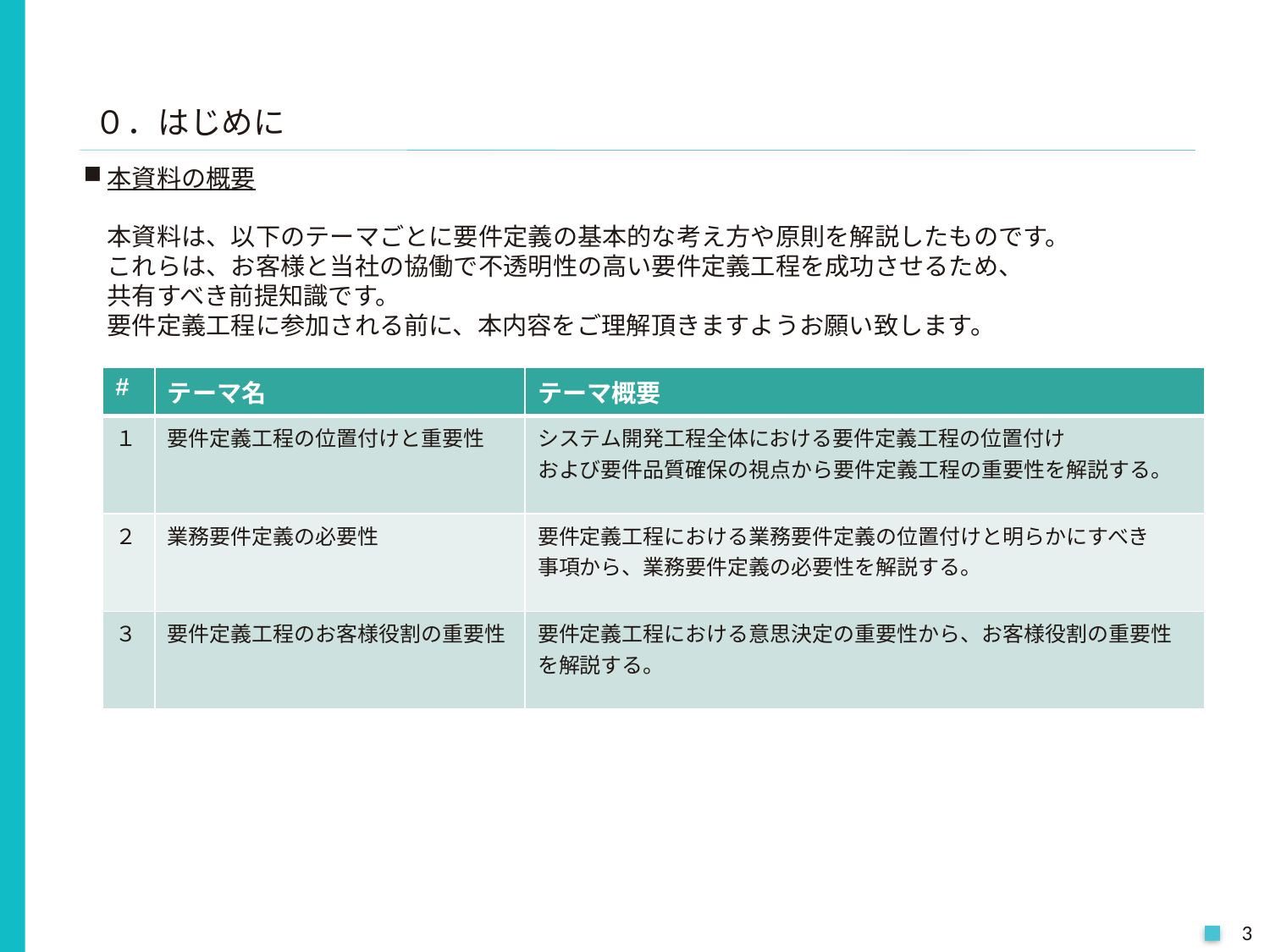

０．はじめに
本資料の概要
本資料は、以下のテーマごとに要件定義の基本的な考え方や原則を解説したものです。
これらは、お客様と当社の協働で不透明性の高い要件定義工程を成功させるため、
共有すべき前提知識です。
要件定義工程に参加される前に、本内容をご理解頂きますようお願い致します。
| # | テーマ名 | テーマ概要 |
| --- | --- | --- |
| １ | 要件定義工程の位置付けと重要性 | システム開発工程全体における要件定義工程の位置付け および要件品質確保の視点から要件定義工程の重要性を解説する。 |
| ２ | 業務要件定義の必要性 | 要件定義工程における業務要件定義の位置付けと明らかにすべき 事項から、業務要件定義の必要性を解説する。 |
| ３ | 要件定義工程のお客様役割の重要性 | 要件定義工程における意思決定の重要性から、お客様役割の重要性を解説する。 |
3